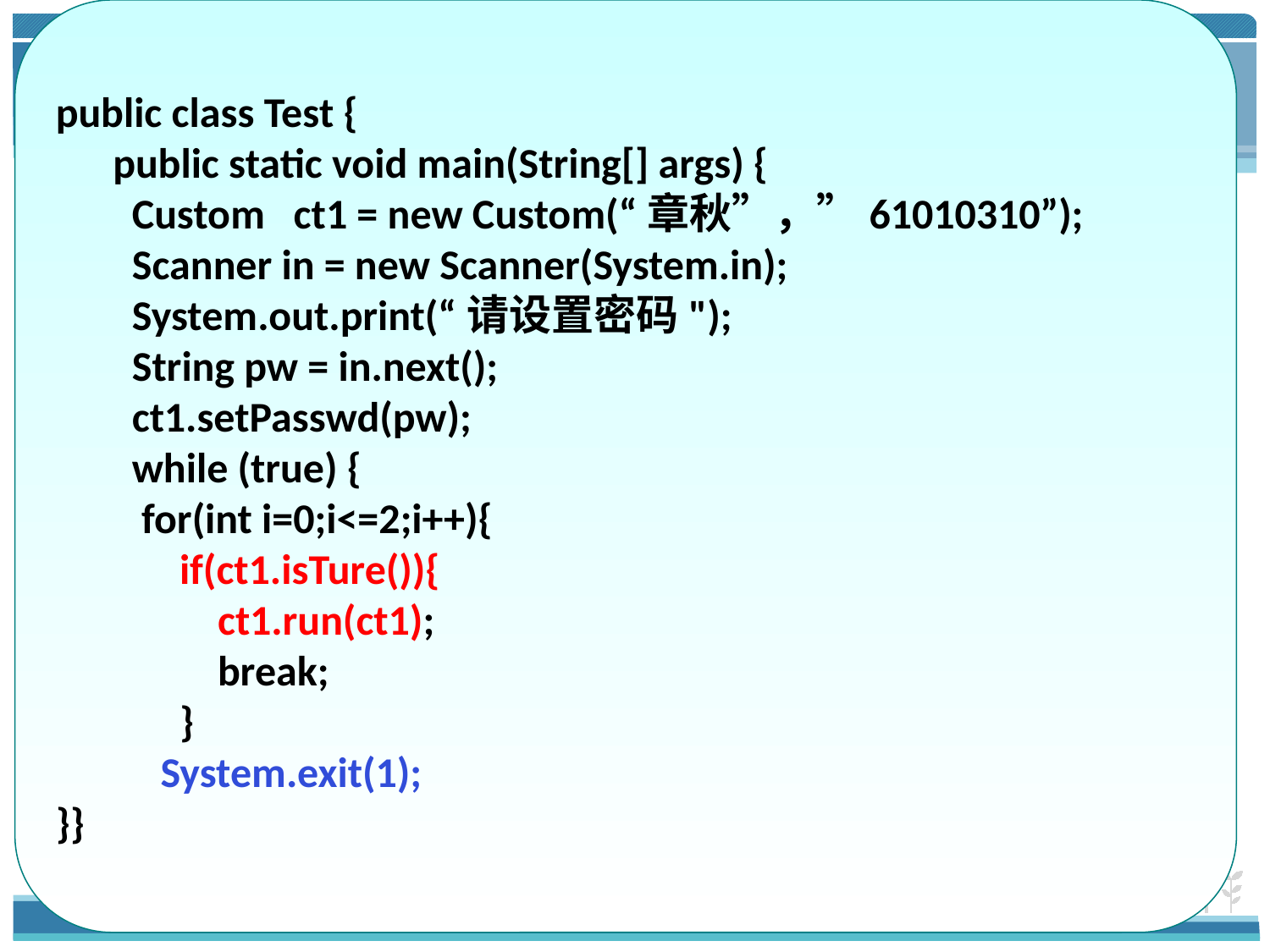

public class Test {
      public static void main(String[] args) {
        Custom   ct1 = new Custom(“章秋”，”61010310”);
        Scanner in = new Scanner(System.in);
        System.out.print(“请设置密码");
        String pw = in.next();
        ct1.setPasswd(pw);
        while (true) {
         for(int i=0;i<=2;i++){
             if(ct1.isTure()){
                 ct1.run(ct1);
                 break;
             }
           System.exit(1);
}}

31